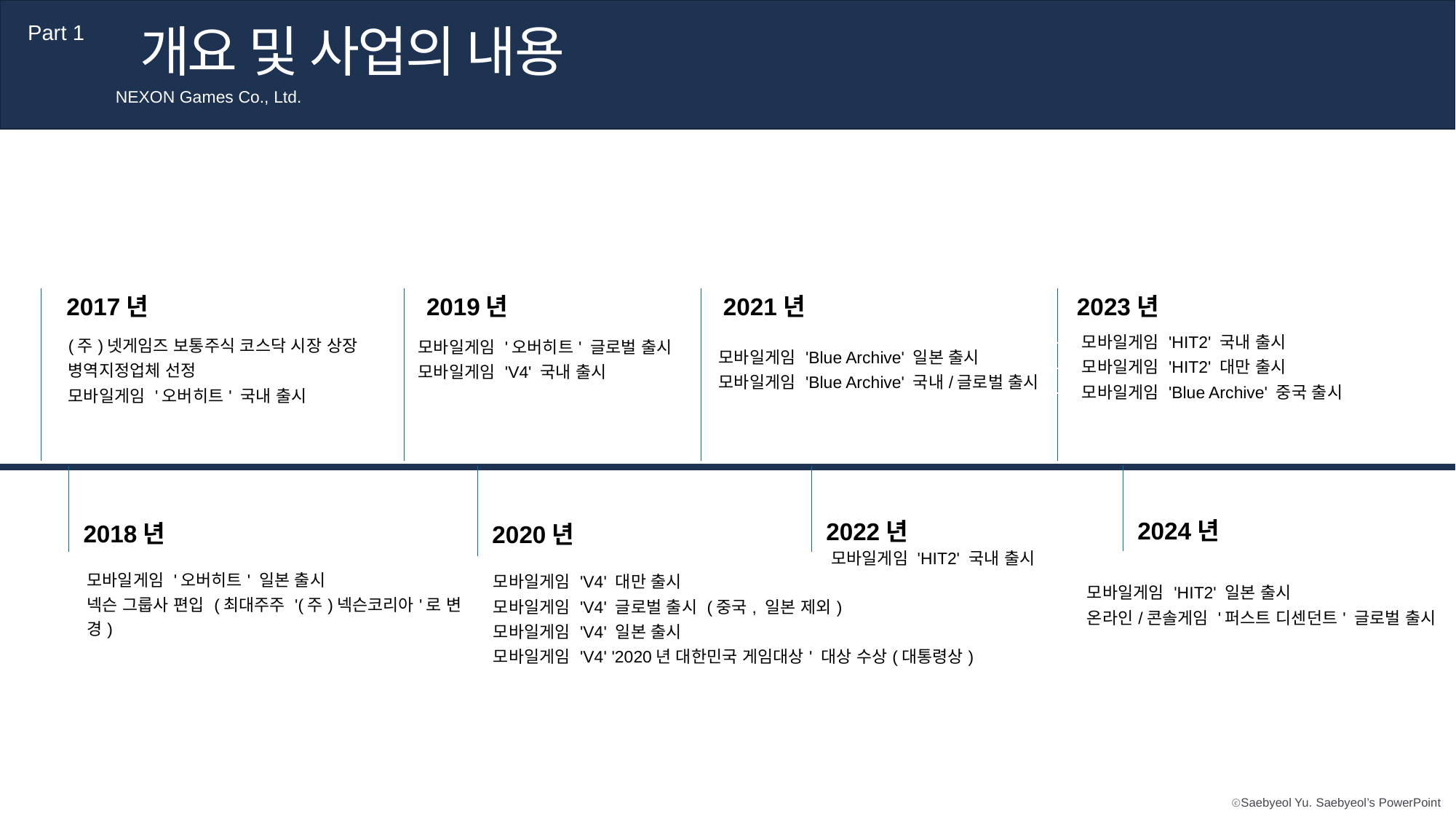

개요 및 사업의 내용
Part 1
NEXON Games Co., Ltd.
2017년
2019년
2021년
2023년
| 모바일게임 'HIT2' 국내 출시 |
| --- |
| 모바일게임 'HIT2' 대만 출시 |
| 모바일게임 'Blue Archive' 중국 출시 |
| (주)넷게임즈 보통주식 코스닥 시장 상장 |
| --- |
| 병역지정업체 선정 |
| 모바일게임 '오버히트' 국내 출시 |
| 모바일게임 '오버히트' 글로벌 출시 |
| --- |
| 모바일게임 'V4' 국내 출시 |
| 모바일게임 'Blue Archive' 일본 출시 |
| --- |
| 모바일게임 'Blue Archive' 국내/글로벌 출시 |
2024년
2022년
2018년
2020년
모바일게임 'HIT2' 국내 출시
| 모바일게임 '오버히트' 일본 출시 |
| --- |
| 넥슨 그룹사 편입 (최대주주 '(주)넥슨코리아'로 변경) |
| 모바일게임 'V4' 대만 출시 |
| --- |
| 모바일게임 'V4' 글로벌 출시 (중국, 일본 제외) |
| 모바일게임 'V4' 일본 출시 |
| 모바일게임 'V4' '2020년 대한민국 게임대상' 대상 수상(대통령상) |
| 모바일게임 'HIT2' 일본 출시 |
| --- |
| 온라인/콘솔게임 '퍼스트 디센던트' 글로벌 출시 |